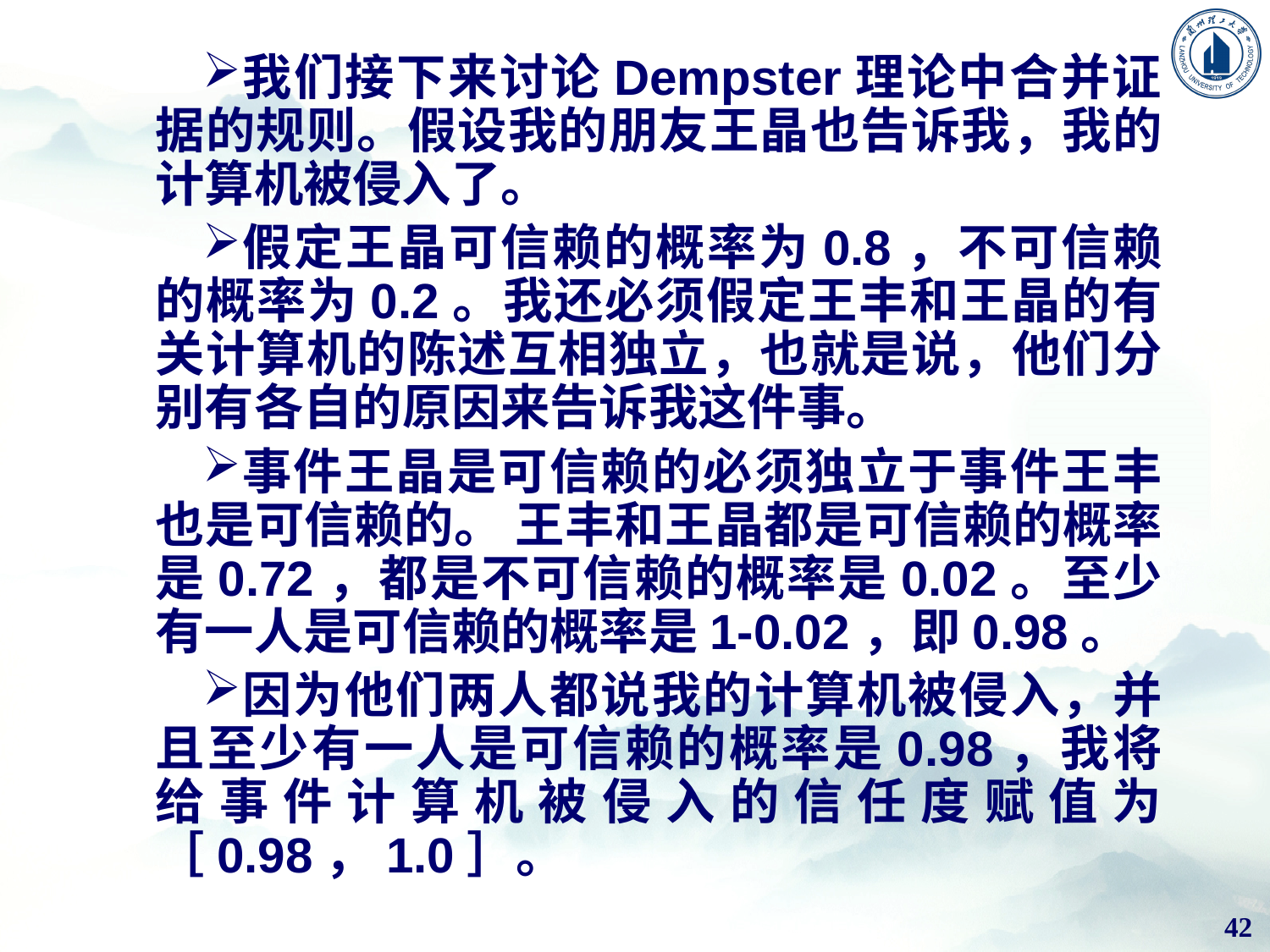

我们接下来讨论Dempster理论中合并证据的规则。假设我的朋友王晶也告诉我，我的计算机被侵入了。
假定王晶可信赖的概率为0.8，不可信赖的概率为0.2。我还必须假定王丰和王晶的有关计算机的陈述互相独立，也就是说，他们分别有各自的原因来告诉我这件事。
事件王晶是可信赖的必须独立于事件王丰也是可信赖的。 王丰和王晶都是可信赖的概率是0.72，都是不可信赖的概率是0.02。至少有一人是可信赖的概率是1-0.02，即0.98。
因为他们两人都说我的计算机被侵入，并且至少有一人是可信赖的概率是0.98，我将给事件计算机被侵入的信任度赋值为［0.98，1.0］。
42